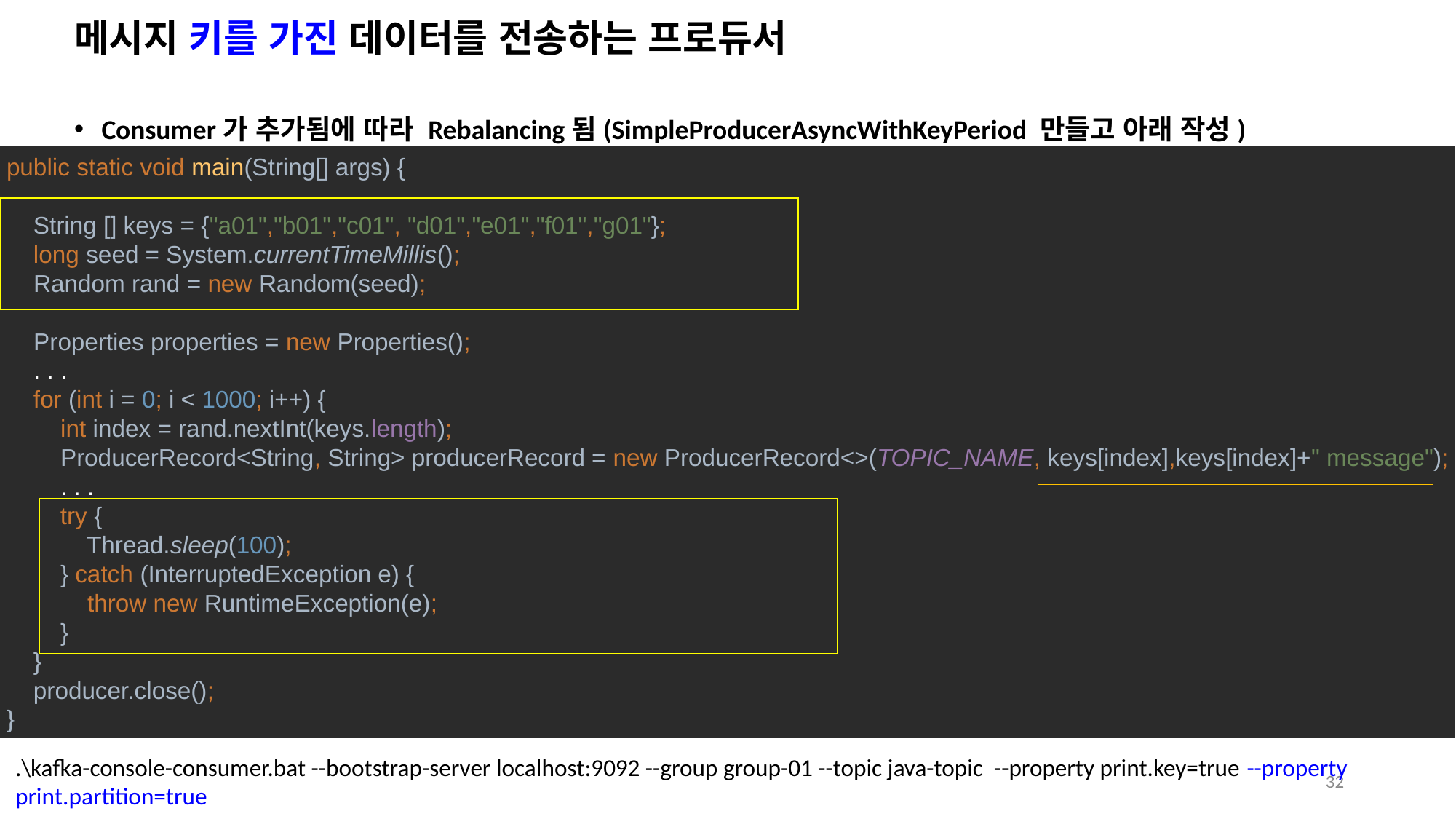

# 메시지 키를 가진 데이터를 전송하는 프로듀서
Consumer가 추가됨에 따라 Rebalancing됨(SimpleProducerAsyncWithKeyPeriod 만들고 아래 작성)

public static void main(String[] args) {
    String [] keys = {"a01","b01","c01", "d01","e01","f01","g01"};
    long seed = System.currentTimeMillis();
    Random rand = new Random(seed);
    Properties properties = new Properties();
    . . .
    for (int i = 0; i < 1000; i++) {
        int index = rand.nextInt(keys.length);
        ProducerRecord<String, String> producerRecord = new ProducerRecord<>(TOPIC_NAME, keys[index],keys[index]+" message");
        . . .
        try {
            Thread.sleep(100);
        } catch (InterruptedException e) {
            throw new RuntimeException(e);
        }
    }
    producer.close();
}

.\kafka-console-consumer.bat --bootstrap-server localhost:9092 --group group-01 --topic java-topic  --property print.key=true --property print.partition=true
32